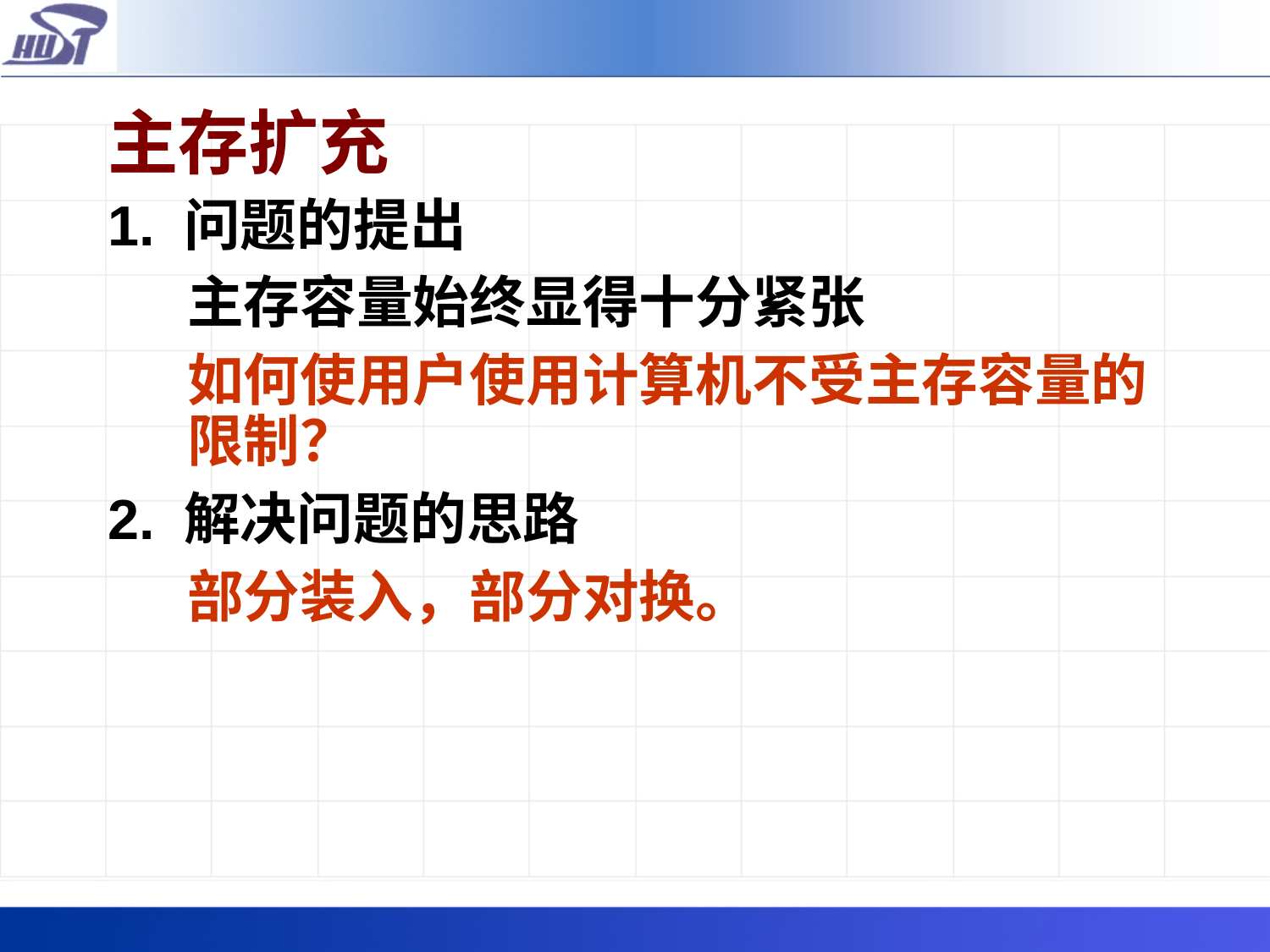

# 主存扩充
1. 问题的提出
	主存容量始终显得十分紧张
	如何使用户使用计算机不受主存容量的限制？
2. 解决问题的思路
	部分装入，部分对换。
34